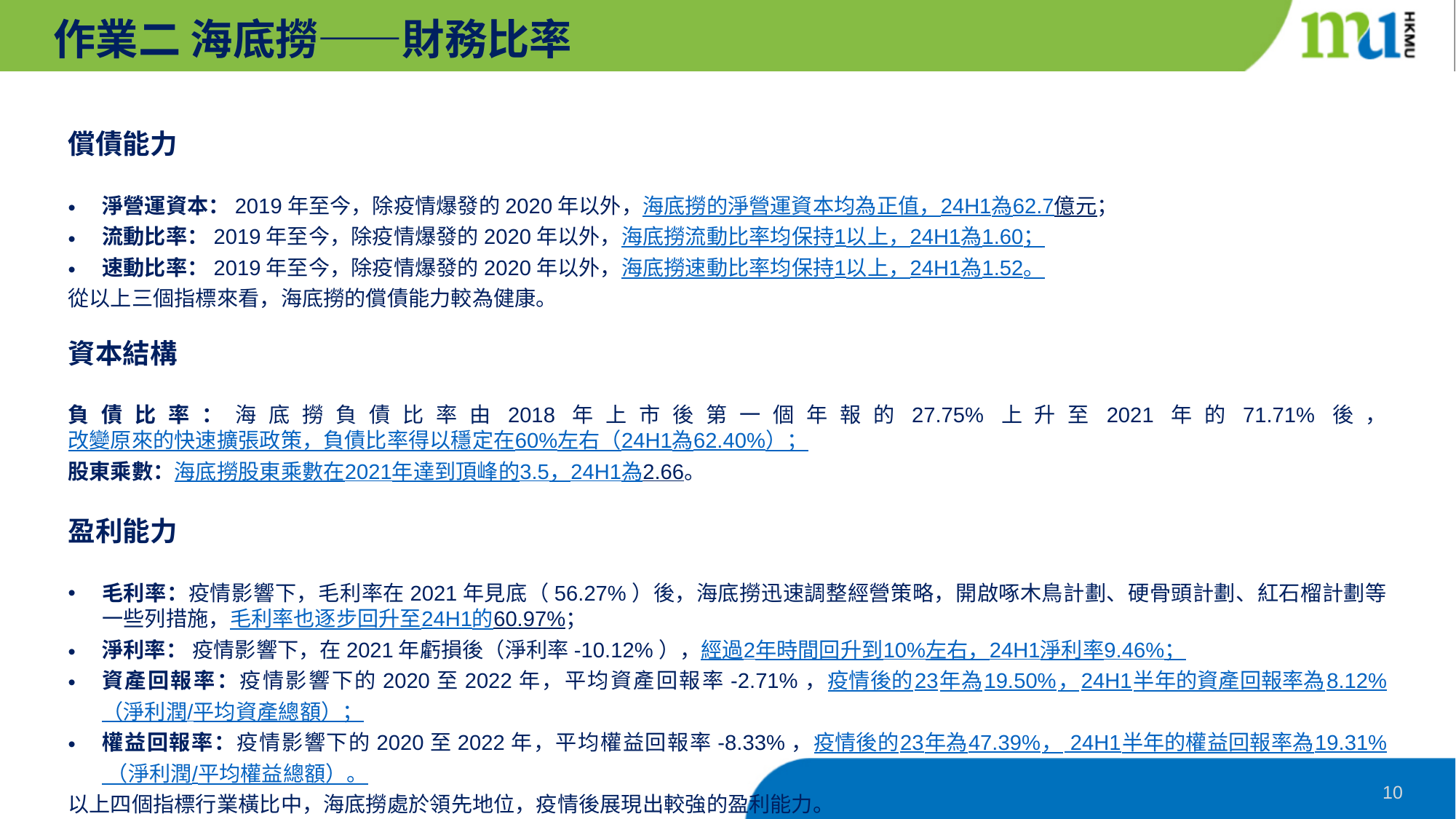

作業二 海底撈——財務比率
償債能力

淨營運資本：2019年至今，除疫情爆發的2020年以外，海底撈的淨營運資本均為正值，24H1為62.7億元；
流動比率：2019年至今，除疫情爆發的2020年以外，海底撈流動比率均保持1以上，24H1為1.60；
速動比率：2019年至今，除疫情爆發的2020年以外，海底撈速動比率均保持1以上，24H1為1.52。
從以上三個指標來看，海底撈的償債能力較為健康。

資本結構

負債比率：海底撈負債比率由2018年上市後第一個年報的27.75%上升至2021年的71.71%後，改變原來的快速擴張政策，負債比率得以穩定在60%左右（24H1為62.40%）；
股東乘數：海底撈股東乘數在2021年達到頂峰的3.5，24H1為2.66。

盈利能力

毛利率：疫情影響下，毛利率在2021年見底（56.27%）後，海底撈迅速調整經營策略，開啟啄木鳥計劃、硬骨頭計劃、紅石榴計劃等一些列措施，毛利率也逐步回升至24H1的60.97%；
淨利率： 疫情影響下，在2021年虧損後（淨利率-10.12%），經過2年時間回升到10%左右，24H1淨利率9.46%；
資產回報率：疫情影響下的2020至2022年，平均資產回報率-2.71%，疫情後的23年為19.50%，24H1半年的資產回報率為8.12%（淨利潤/平均資產總額）；
權益回報率：疫情影響下的2020至2022年，平均權益回報率-8.33%，疫情後的23年為47.39%， 24H1半年的權益回報率為19.31% （淨利潤/平均權益總額）。
以上四個指標行業橫比中，海底撈處於領先地位，疫情後展現出較強的盈利能力。